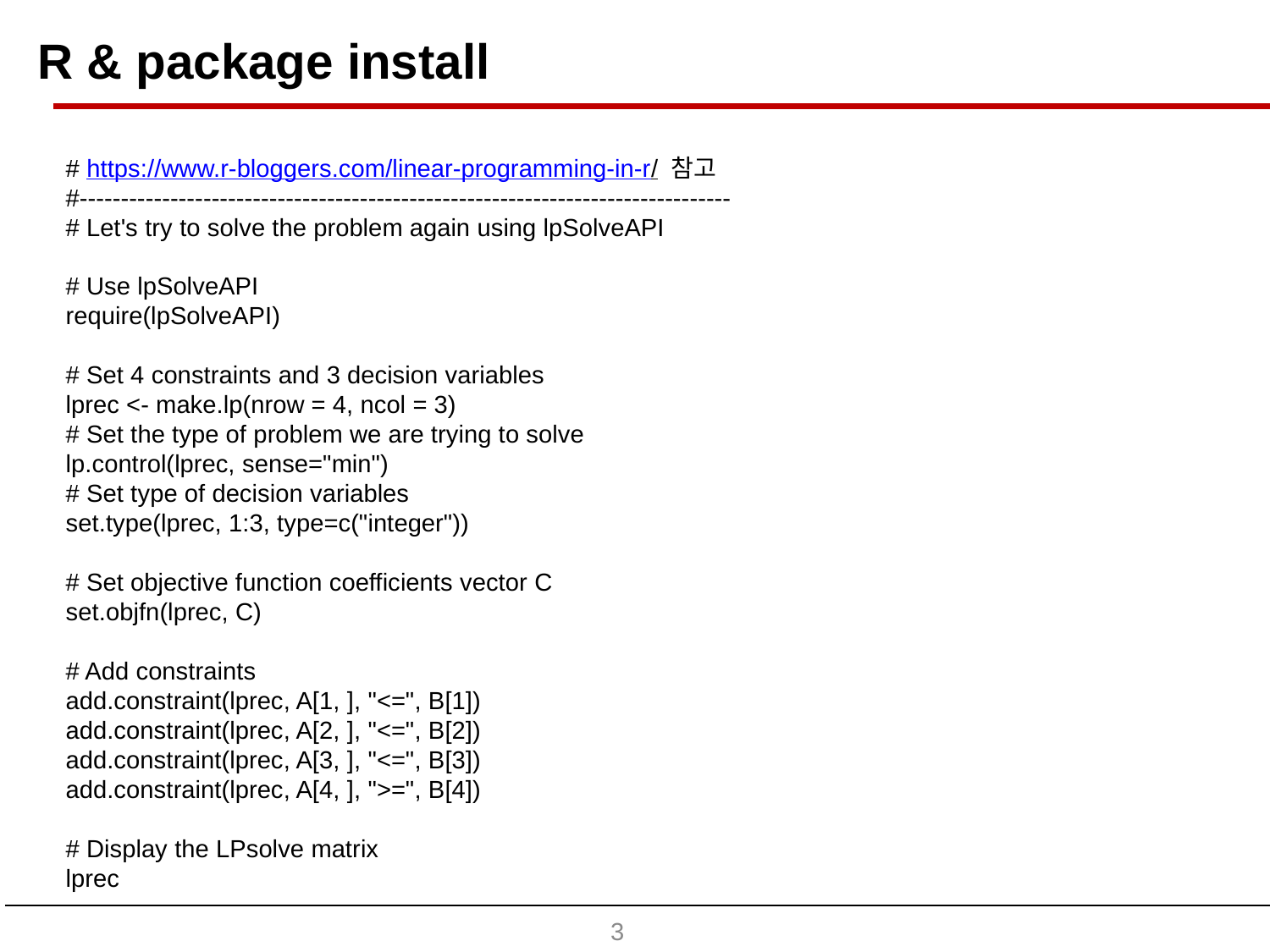

R & package install
# https://www.r-bloggers.com/linear-programming-in-r/ 참고
#-------------------------------------------------------------------------------
# Let's try to solve the problem again using lpSolveAPI

# Use lpSolveAPI
require(lpSolveAPI)

# Set 4 constraints and 3 decision variables
lprec <- make.lp(nrow = 4, ncol = 3)
# Set the type of problem we are trying to solve
lp.control(lprec, sense="min")
# Set type of decision variables
set.type(lprec, 1:3, type=c("integer"))

# Set objective function coefficients vector C
set.objfn(lprec, C)

# Add constraints
add.constraint(lprec, A[1, ], "<=", B[1])
add.constraint(lprec, A[2, ], "<=", B[2])
add.constraint(lprec, A[3, ], "<=", B[3])
add.constraint(lprec, A[4, ], ">=", B[4])

# Display the LPsolve matrix
lprec
3